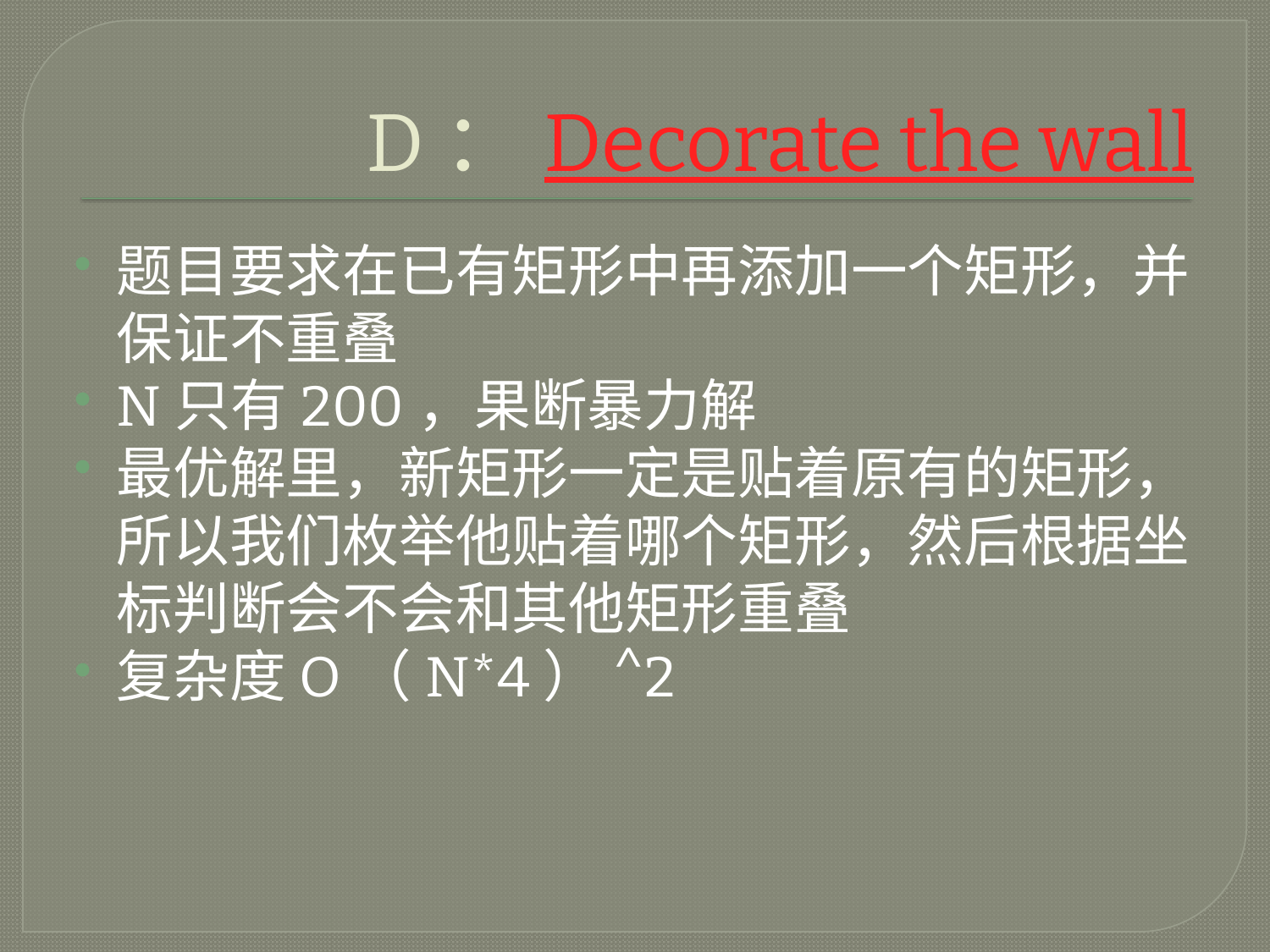

# D：Decorate the wall
题目要求在已有矩形中再添加一个矩形，并保证不重叠
N只有200，果断暴力解
最优解里，新矩形一定是贴着原有的矩形，所以我们枚举他贴着哪个矩形，然后根据坐标判断会不会和其他矩形重叠
复杂度O（N*4）^2